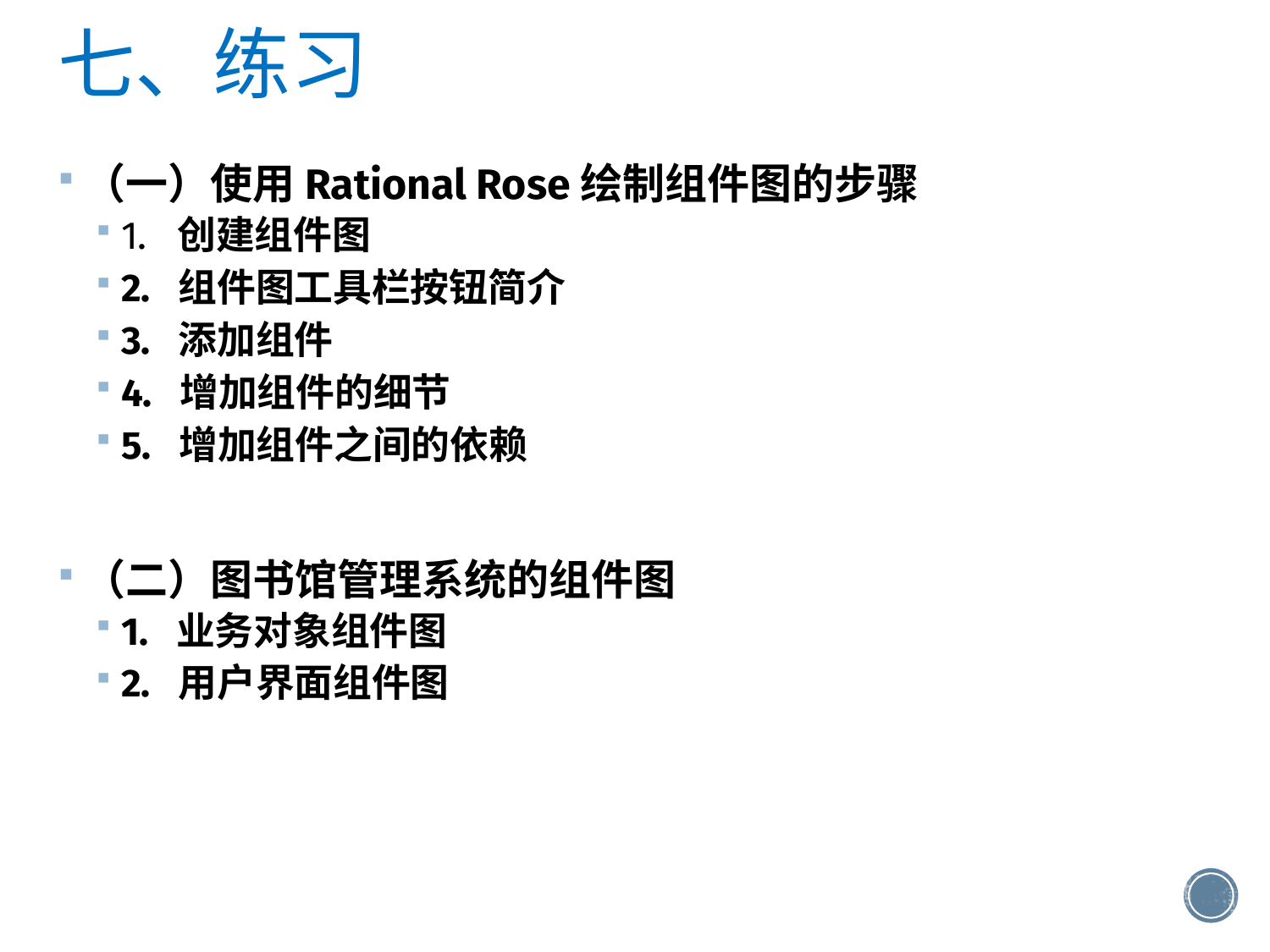

七、练习
（一）使用Rational Rose绘制组件图的步骤
1.  创建组件图
2.  组件图工具栏按钮简介
3.  添加组件
4.  增加组件的细节
5.  增加组件之间的依赖

（二）图书馆管理系统的组件图
1.  业务对象组件图
2.  用户界面组件图